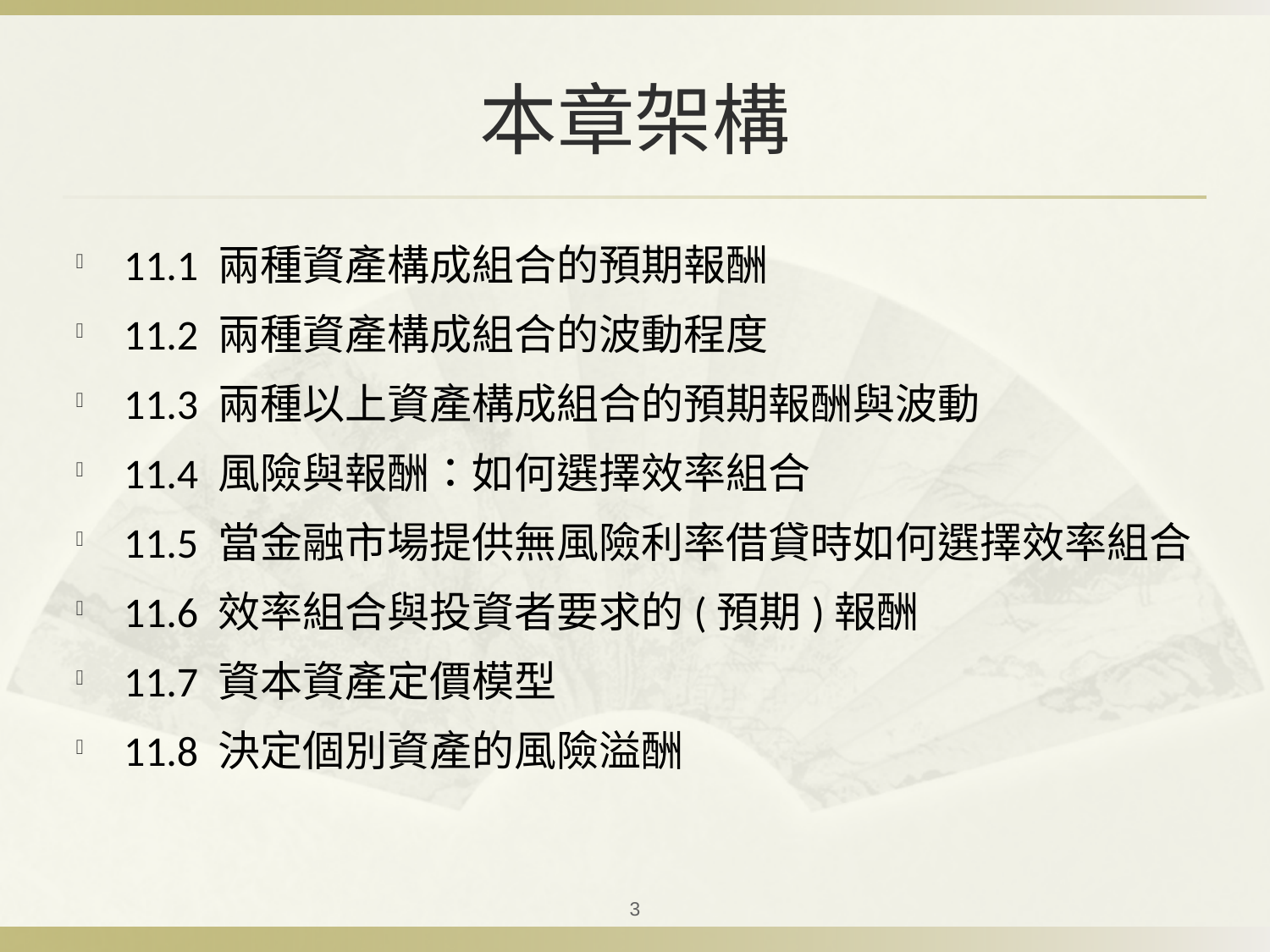

# 本章架構
11.1 兩種資產構成組合的預期報酬
11.2 兩種資產構成組合的波動程度
11.3 兩種以上資產構成組合的預期報酬與波動
11.4 風險與報酬：如何選擇效率組合
11.5 當金融市場提供無風險利率借貸時如何選擇效率組合
11.6 效率組合與投資者要求的(預期)報酬
11.7 資本資產定價模型
11.8 決定個別資產的風險溢酬
3